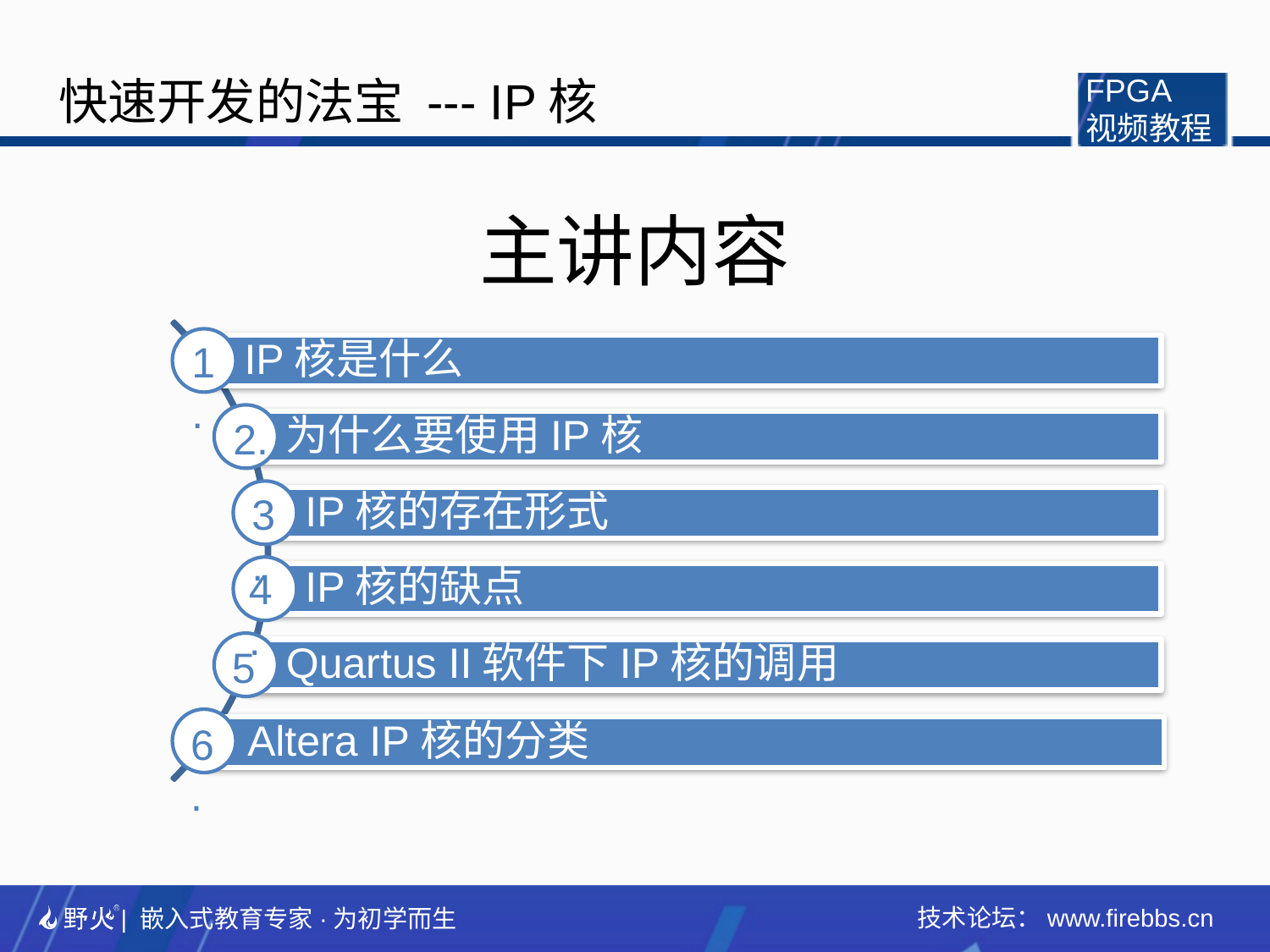

快速开发的法宝 --- IP核
FPGA
视频教程
主讲内容
IP核是什么
为什么要使用IP核
IP核的存在形式
IP核的缺点
Quartus II软件下IP核的调用
Altera IP核的分类
1.
2.
3.
4.
5.
6.